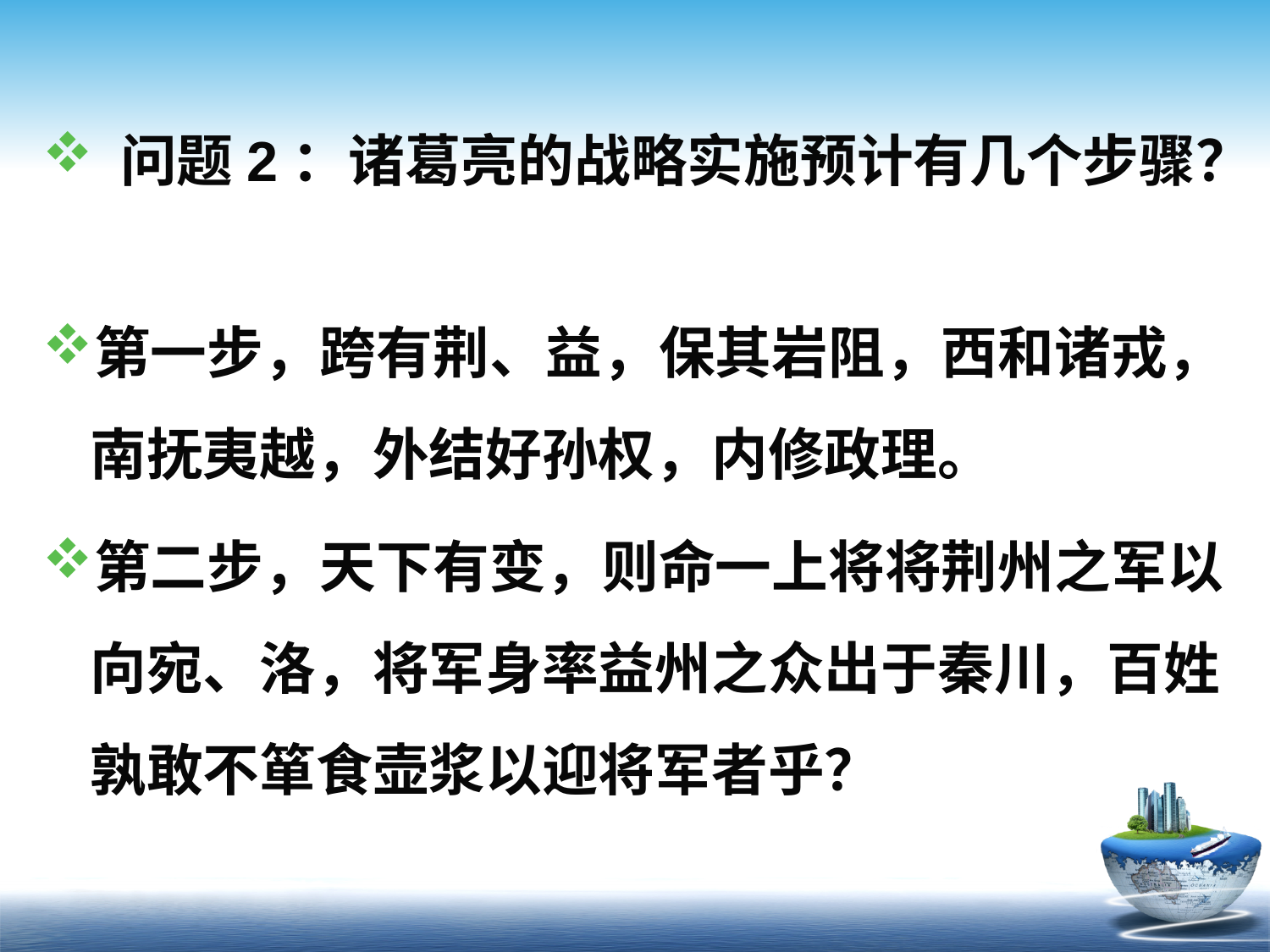

问题2：诸葛亮的战略实施预计有几个步骤？

第一步，跨有荆、益，保其岩阻，西和诸戎，南抚夷越，外结好孙权，内修政理。
第二步，天下有变，则命一上将将荆州之军以向宛、洛，将军身率益州之众出于秦川，百姓孰敢不箪食壶浆以迎将军者乎？